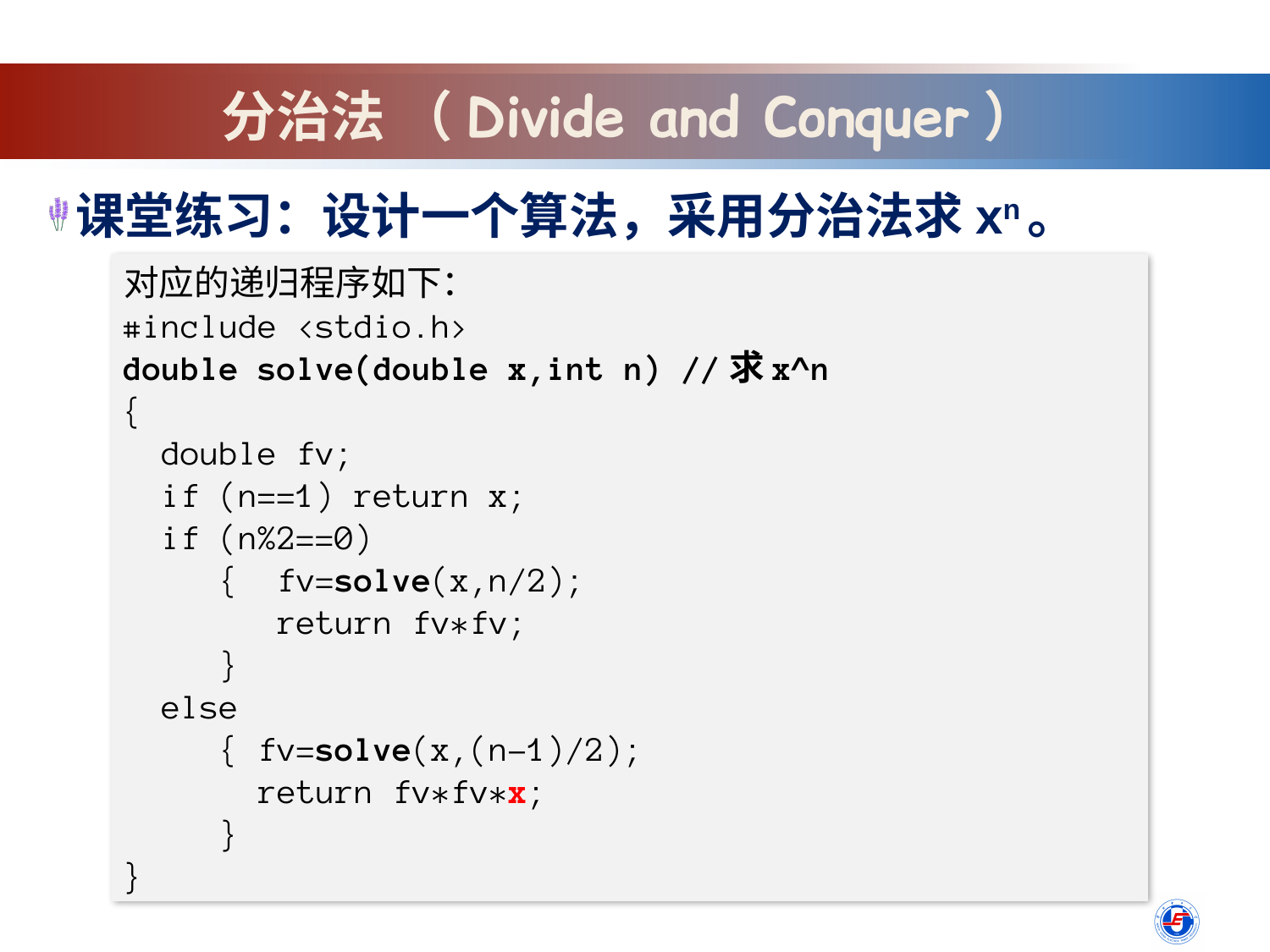

# 分治法 （Divide and Conquer）
课堂练习：设计一个算法，采用分治法求xn。

对应的递归程序如下：
#include <stdio.h>
double solve(double x,int n) //求x^n
{
  double fv;
  if (n==1) return x;
  if (n%2==0)
     {  fv=solve(x,n/2);
        return fv*fv;
     }
  else
     { fv=solve(x,(n-1)/2);
       return fv*fv*x;
     }
}